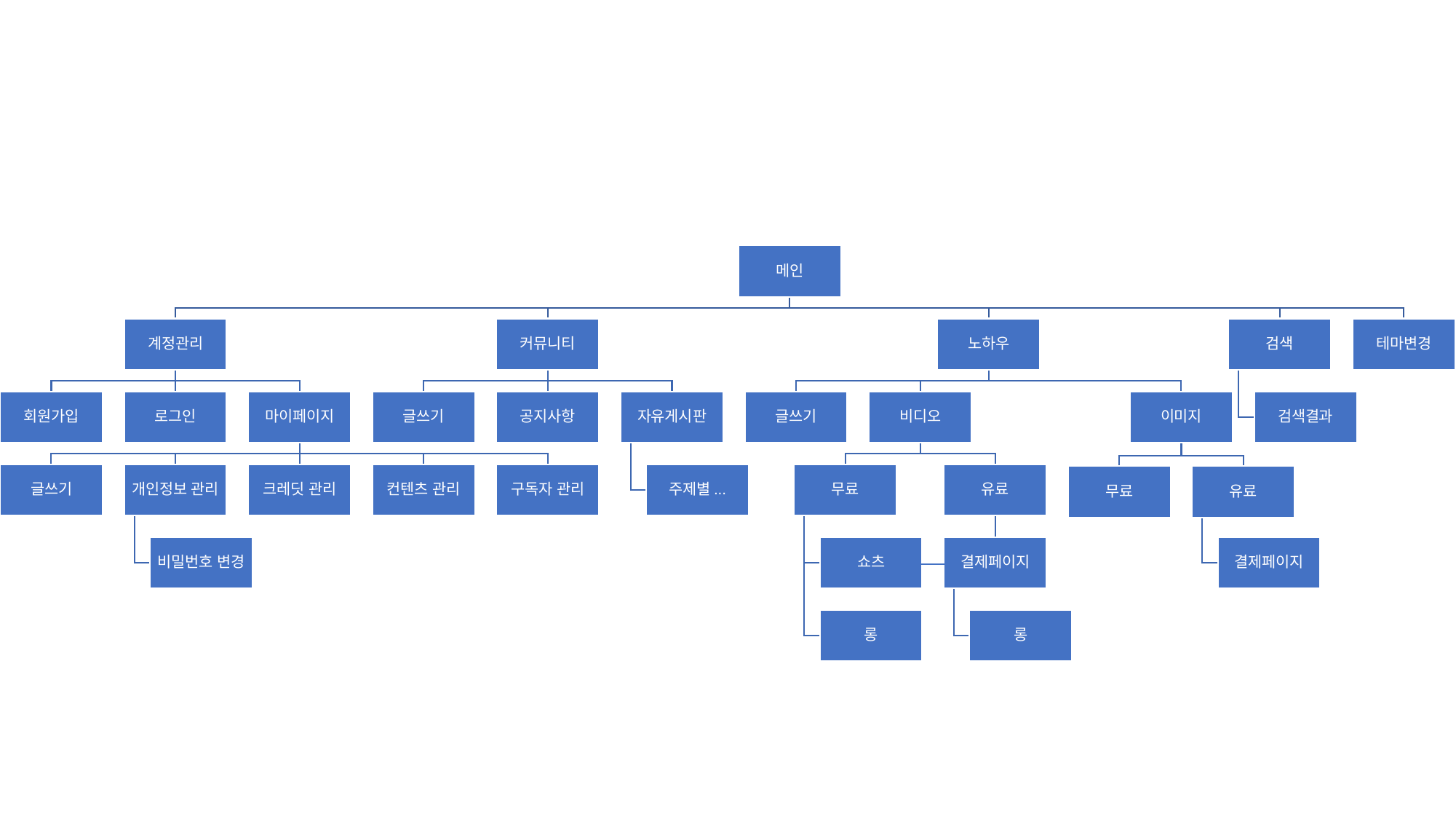

메인
계정관리
회원가입
로그인
마이페이지
글쓰기
개인정보 관리
비밀번호 변경
크레딧 관리
컨텐츠 관리
구독자 관리
커뮤니티
글쓰기
공지사항
자유게시판
주제별...
노하우
글쓰기
비디오
무료
쇼츠
롱
유료
결제페이지
롱
이미지
무료
유료
결제페이지
검색
검색결과
테마변경